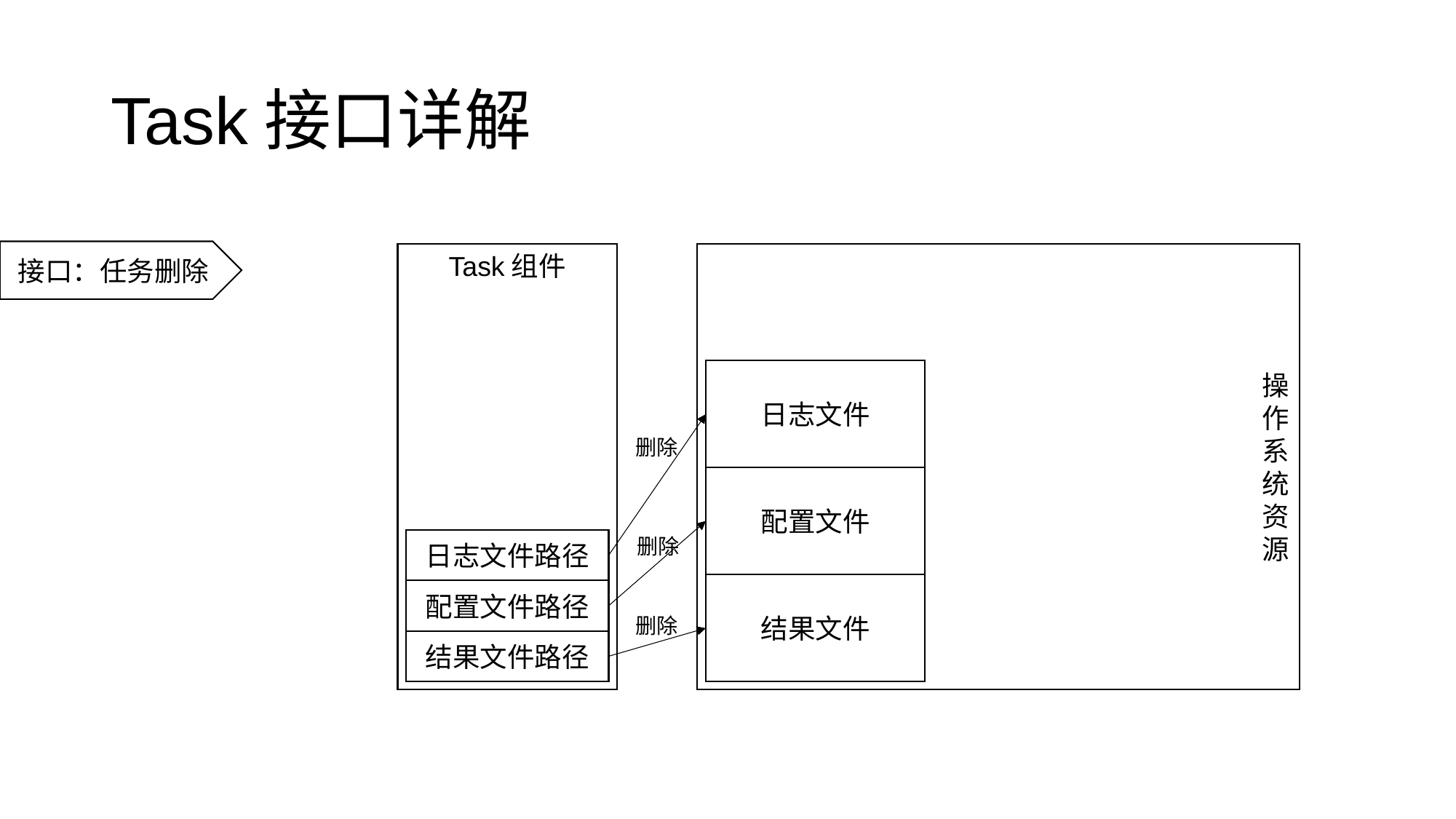

# Task接口详解
接口：任务删除
Task组件
日志文件路径
配置文件路径
结果文件路径
操
作
系
统
资
源
日志文件
配置文件
结果文件
删除
删除
删除